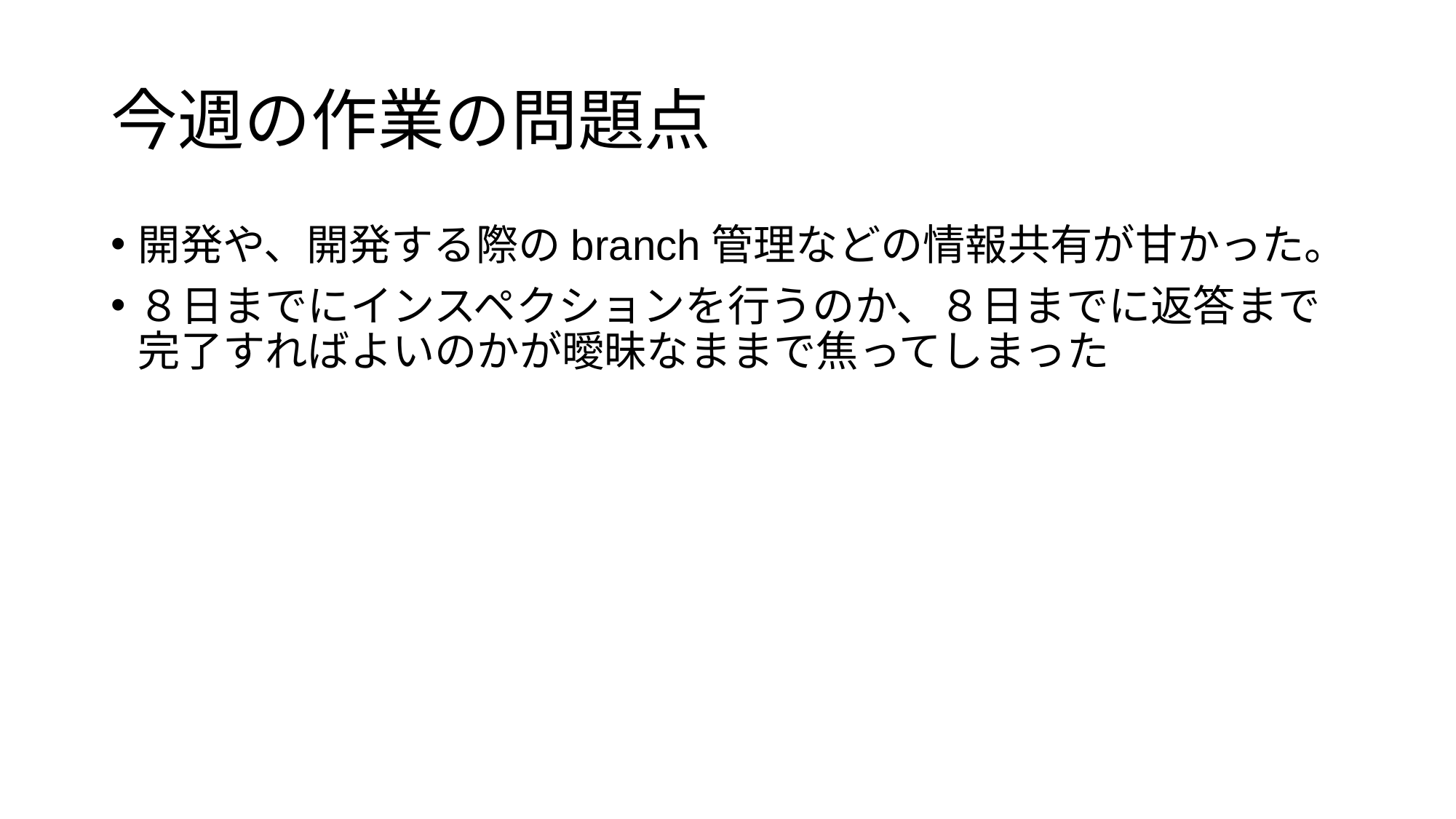

# 今週の作業の問題点
開発や、開発する際のbranch管理などの情報共有が甘かった。
８日までにインスペクションを行うのか、８日までに返答まで完了すればよいのかが曖昧なままで焦ってしまった